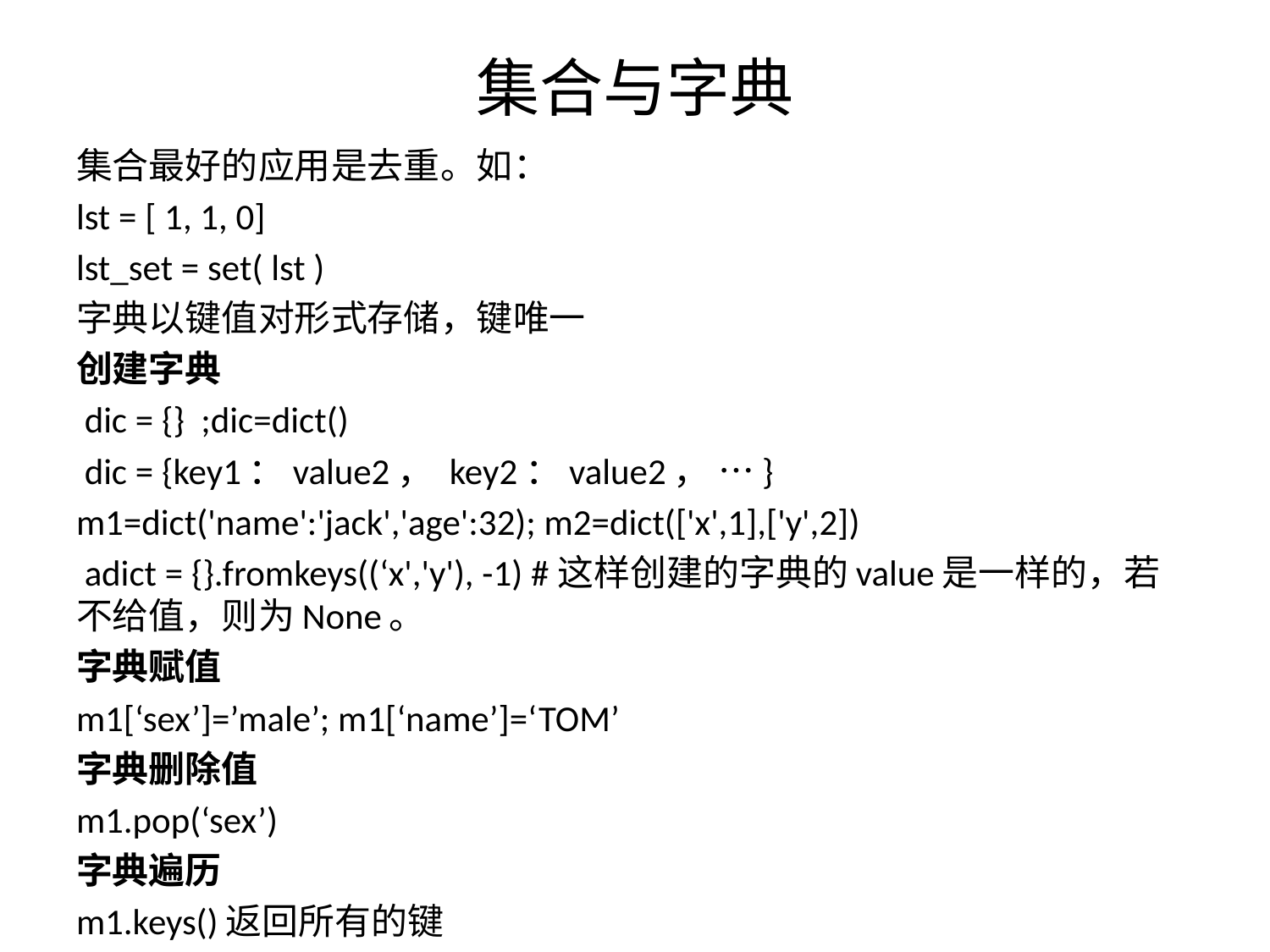

# 集合与字典
集合最好的应用是去重。如：
lst = [ 1, 1, 0]
lst_set = set( lst )
字典以键值对形式存储，键唯一
创建字典
 dic = {}  ;dic=dict()
 dic = {key1：value2， key2：value2， …}
m1=dict('name':'jack','age':32); m2=dict(['x',1],['y',2])
 adict = {}.fromkeys((‘x','y'), -1) #这样创建的字典的value是一样的，若不给值，则为None。
字典赋值
m1[‘sex’]=’male’; m1[‘name’]=‘TOM’
字典删除值
m1.pop(‘sex’)
字典遍历
m1.keys()返回所有的键